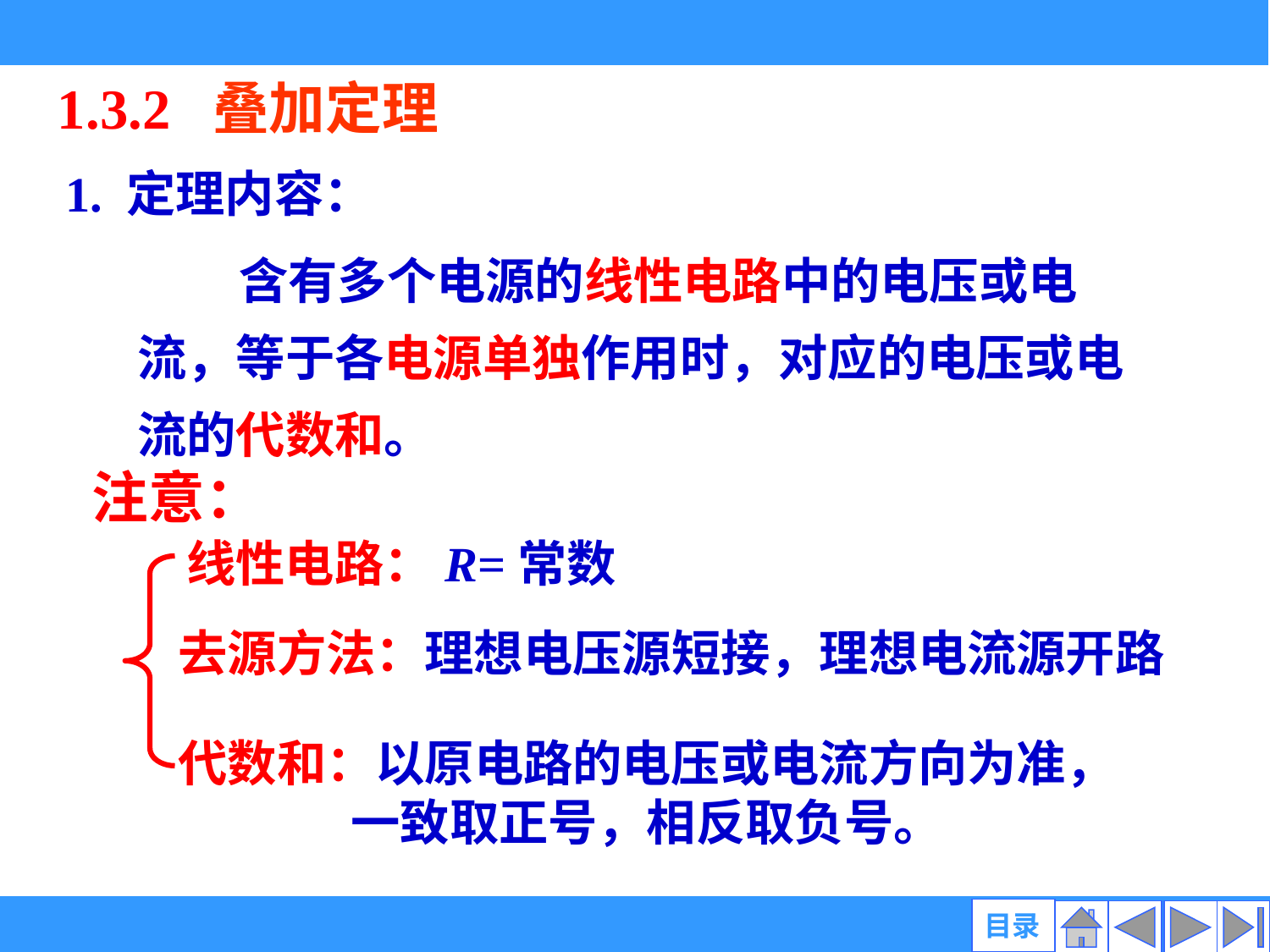

1.3.2  叠加定理
1. 定理内容：
        含有多个电源的线性电路中的电压或电流，等于各电源单独作用时，对应的电压或电流的代数和。
注意：
线性电路：R=常数

去源方法：理想电压源短接，理想电流源开路
代数和：以原电路的电压或电流方向为准，
一致取正号，相反取负号。